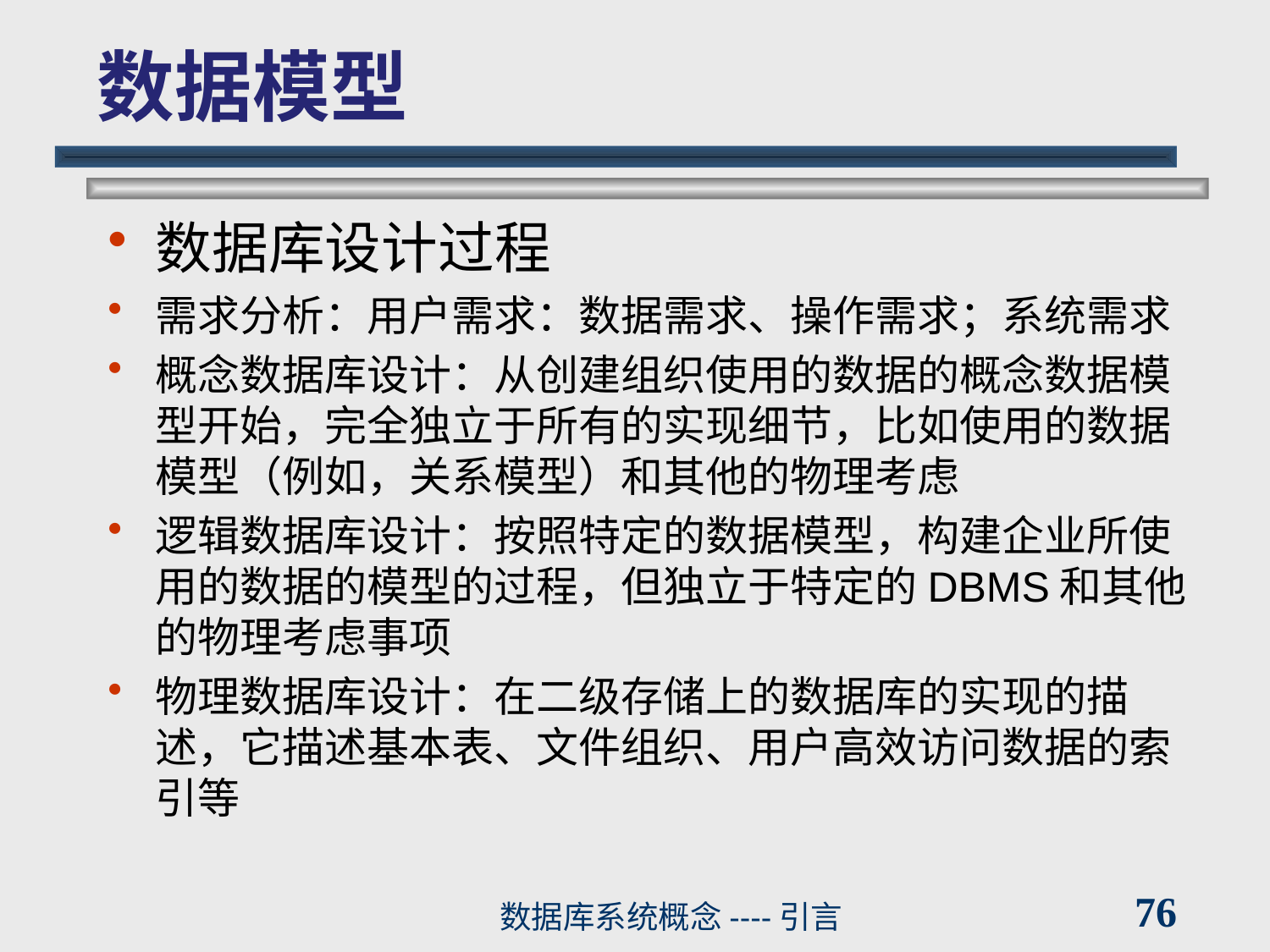

# 数据模型
数据库设计过程
需求分析：用户需求：数据需求、操作需求；系统需求
概念数据库设计：从创建组织使用的数据的概念数据模型开始，完全独立于所有的实现细节，比如使用的数据模型（例如，关系模型）和其他的物理考虑
逻辑数据库设计：按照特定的数据模型，构建企业所使用的数据的模型的过程，但独立于特定的DBMS和其他的物理考虑事项
物理数据库设计：在二级存储上的数据库的实现的描述，它描述基本表、文件组织、用户高效访问数据的索引等
76
数据库系统概念----引言